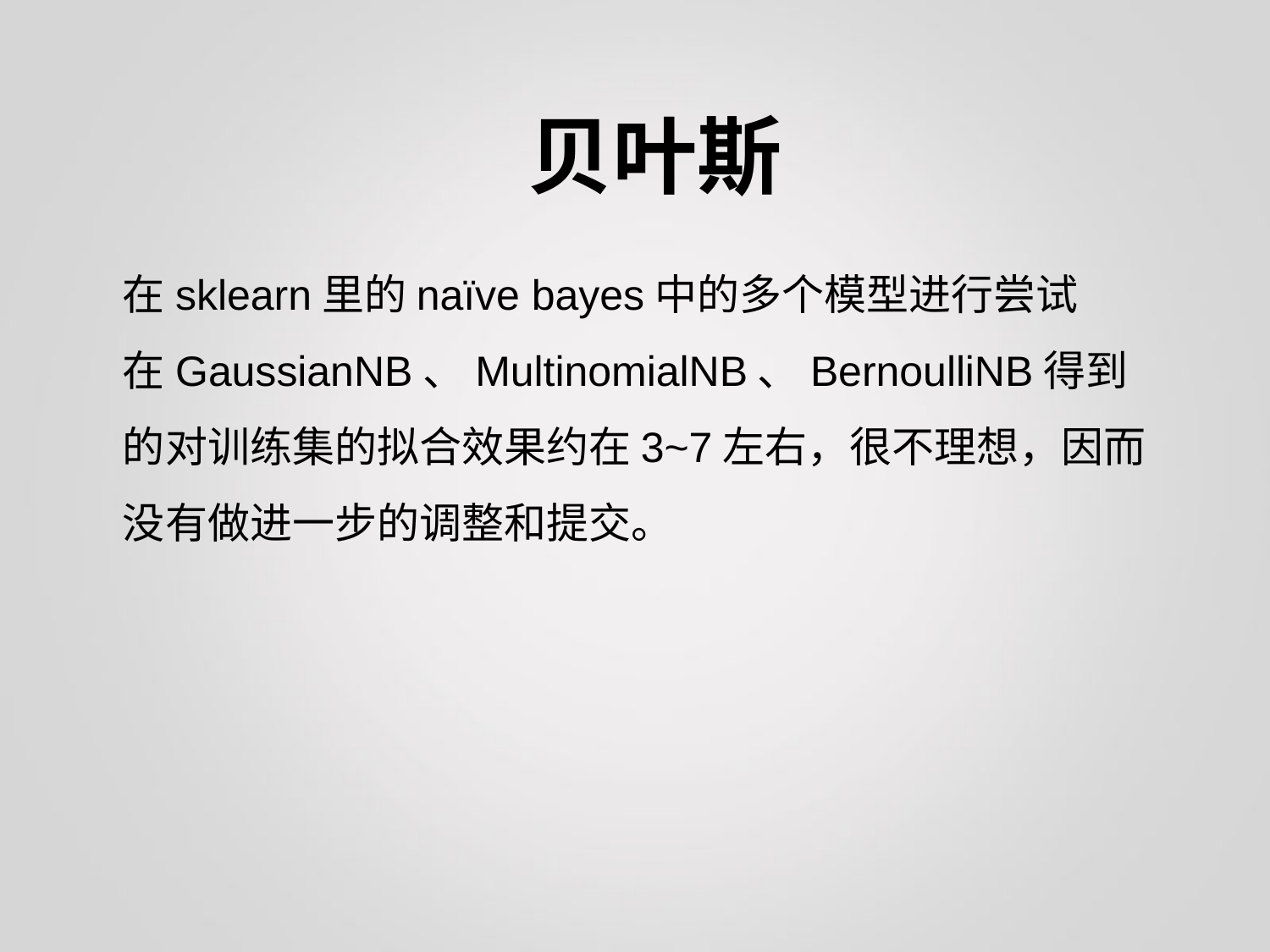

贝叶斯
在sklearn里的naïve bayes中的多个模型进行尝试
在GaussianNB、MultinomialNB、BernoulliNB得到的对训练集的拟合效果约在3~7左右，很不理想，因而没有做进一步的调整和提交。